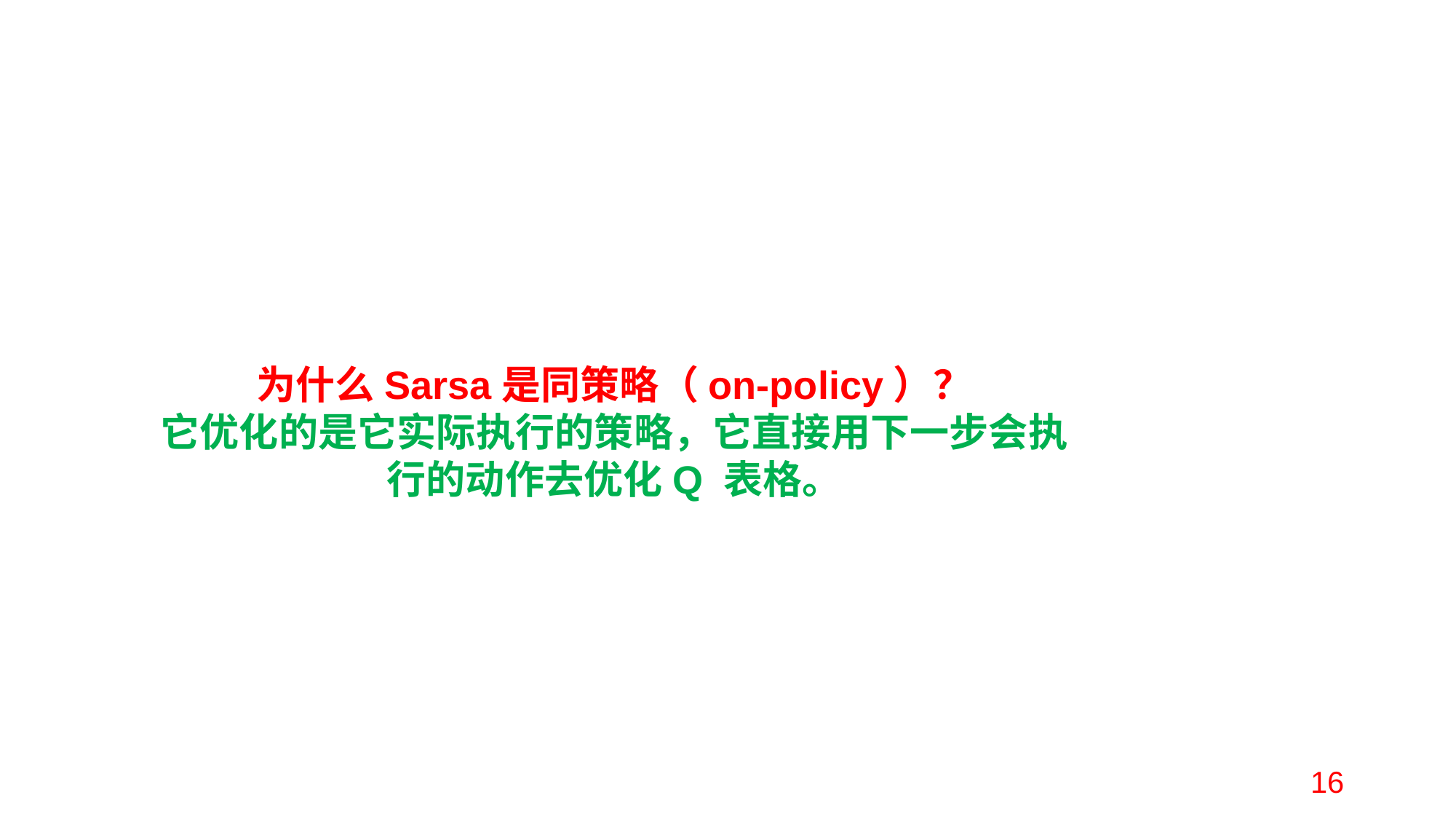

为什么Sarsa是同策略（on-policy）？
它优化的是它实际执行的策略，它直接用下一步会执行的动作去优化Q 表格。
16